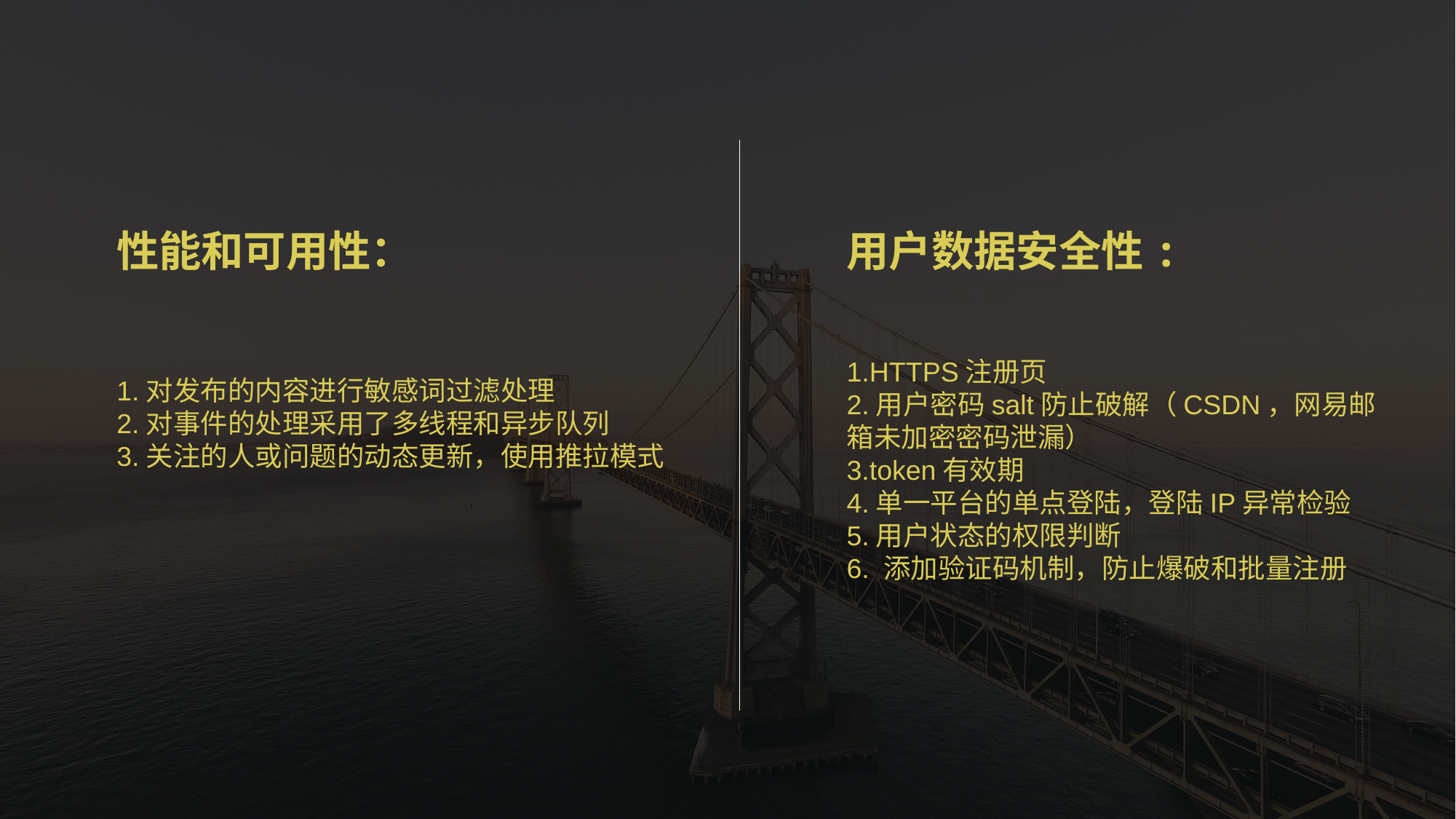

性能和可用性：
用户数据安全性:

1.HTTPS注册页
2.用户密码salt防止破解（CSDN，网易邮箱未加密密码泄漏）
3.token有效期
4.单一平台的单点登陆，登陆IP异常检验
5.用户状态的权限判断
6. 添加验证码机制，防止爆破和批量注册
1.对发布的内容进行敏感词过滤处理
2.对事件的处理采用了多线程和异步队列
3.关注的人或问题的动态更新，使用推拉模式